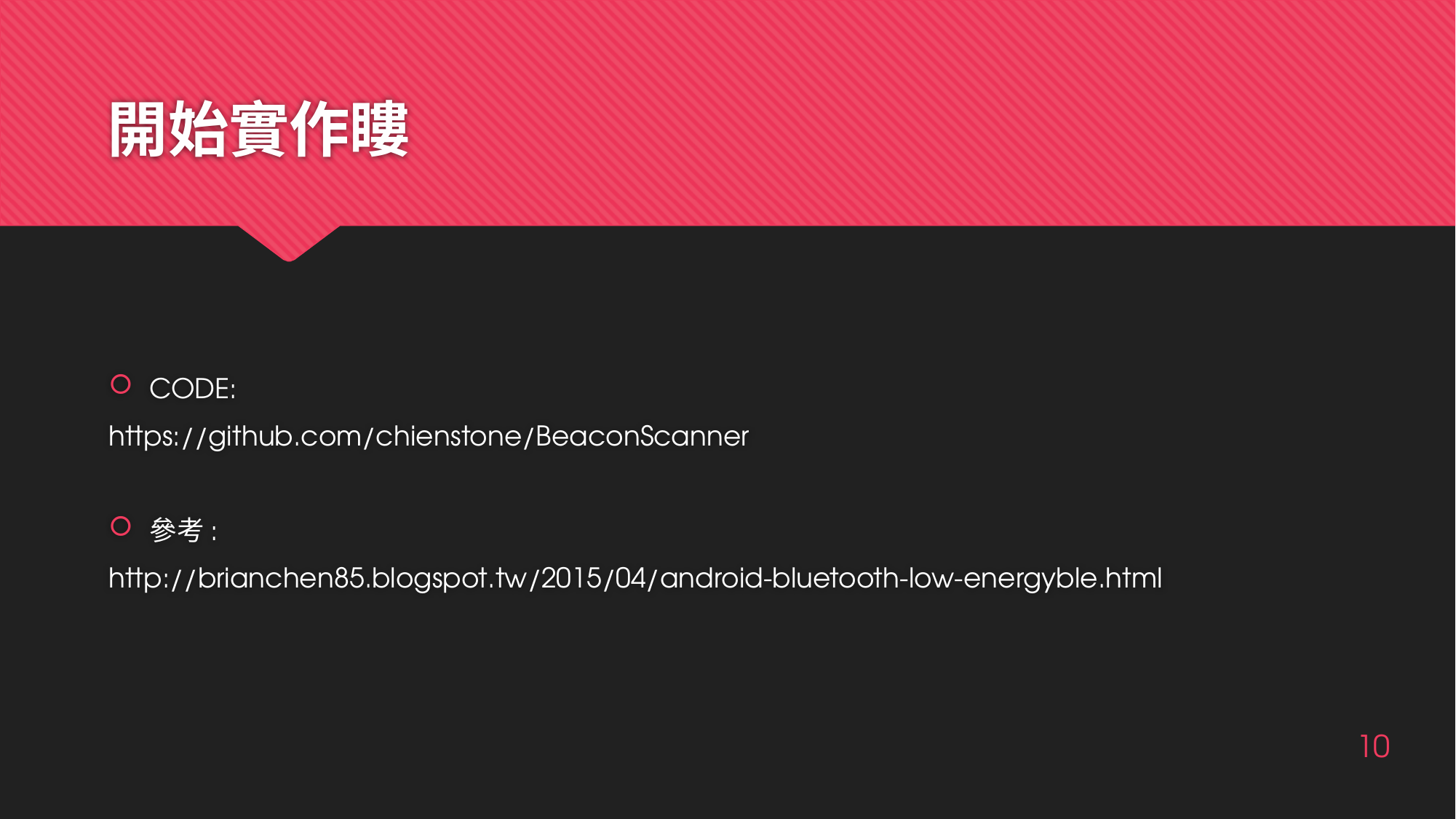

# 開始實作瞜
CODE:
https://github.com/chienstone/BeaconScanner

參考:
http://brianchen85.blogspot.tw/2015/04/android-bluetooth-low-energyble.html
10